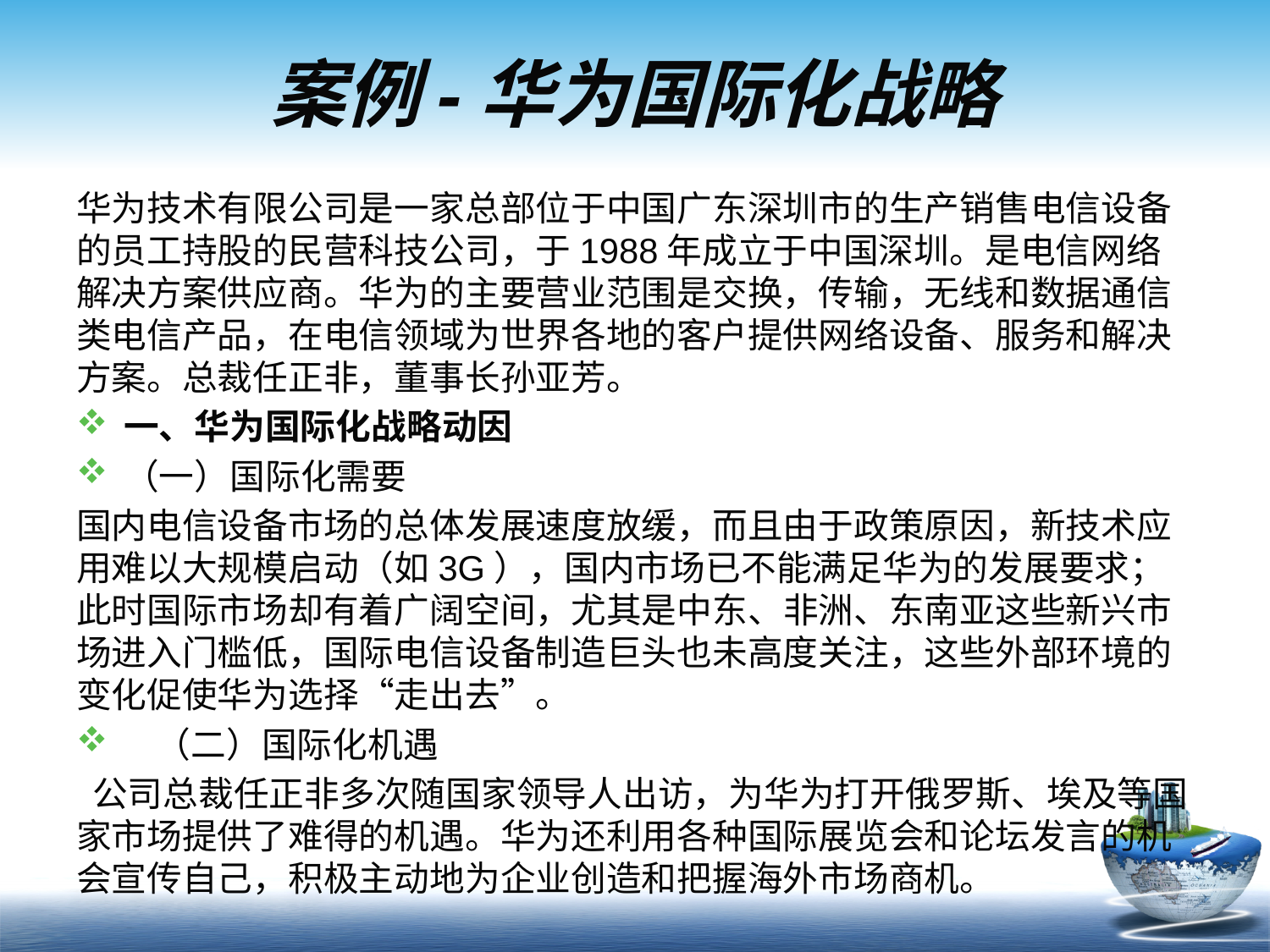

# 案例-华为国际化战略
华为技术有限公司是一家总部位于中国广东深圳市的生产销售电信设备的员工持股的民营科技公司，于1988年成立于中国深圳。是电信网络解决方案供应商。华为的主要营业范围是交换，传输，无线和数据通信类电信产品，在电信领域为世界各地的客户提供网络设备、服务和解决方案。总裁任正非，董事长孙亚芳。
一、华为国际化战略动因
（一）国际化需要
国内电信设备市场的总体发展速度放缓，而且由于政策原因，新技术应用难以大规模启动（如3G），国内市场已不能满足华为的发展要求；此时国际市场却有着广阔空间，尤其是中东、非洲、东南亚这些新兴市场进入门槛低，国际电信设备制造巨头也未高度关注，这些外部环境的变化促使华为选择“走出去”。
   （二）国际化机遇
 公司总裁任正非多次随国家领导人出访，为华为打开俄罗斯、埃及等国家市场提供了难得的机遇。华为还利用各种国际展览会和论坛发言的机会宣传自己，积极主动地为企业创造和把握海外市场商机。